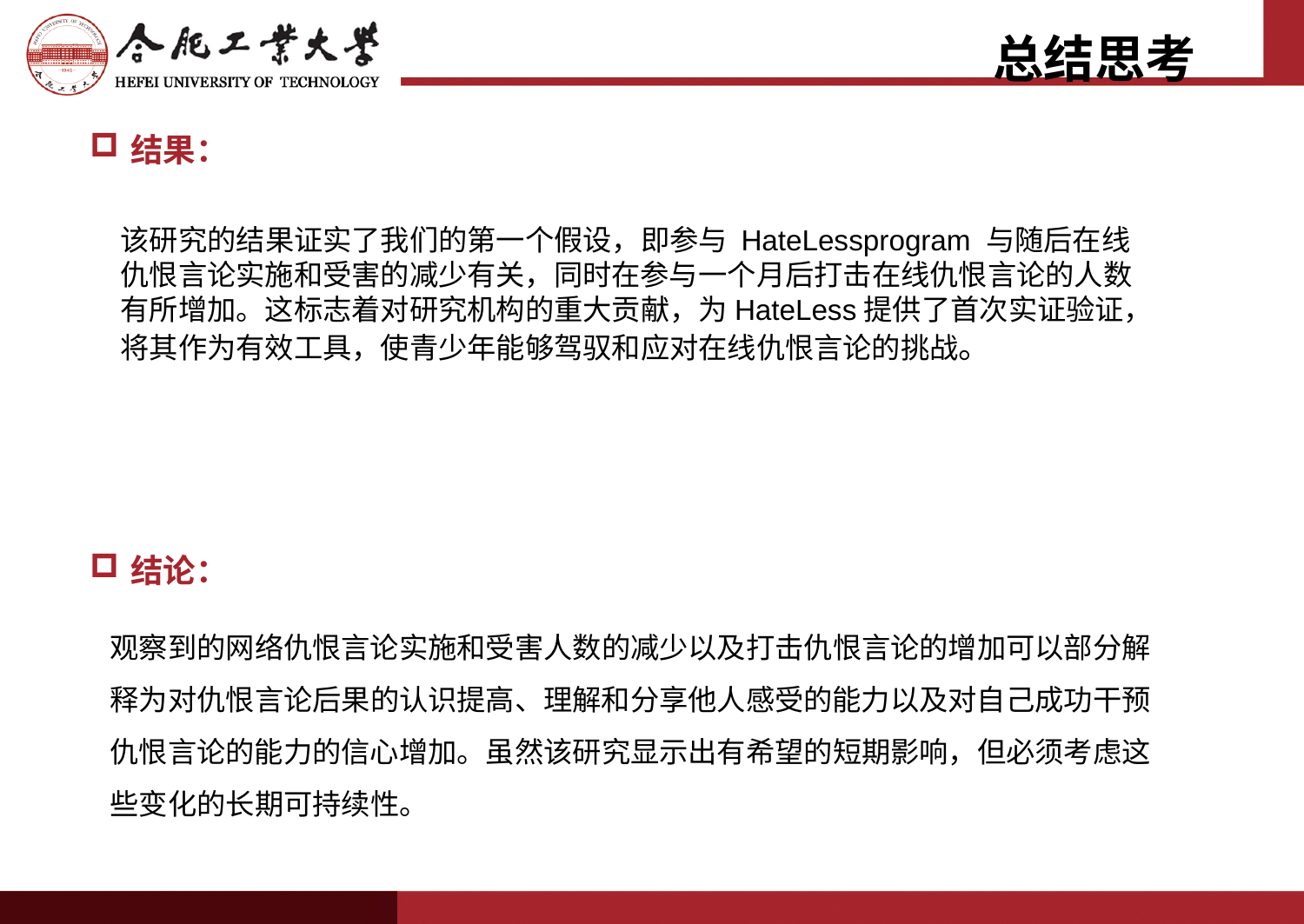

总结思考
结果：
该研究的结果证实了我们的第一个假设，即参与 HateLessprogram 与随后在线仇恨言论实施和受害的减少有关，同时在参与一个月后打击在线仇恨言论的人数有所增加。这标志着对研究机构的重大贡献，为HateLess提供了首次实证验证，将其作为有效工具，使青少年能够驾驭和应对在线仇恨言论的挑战。
结论：
观察到的网络仇恨言论实施和受害人数的减少以及打击仇恨言论的增加可以部分解释为对仇恨言论后果的认识提高、理解和分享他人感受的能力以及对自己成功干预仇恨言论的能力的信心增加。虽然该研究显示出有希望的短期影响，但必须考虑这些变化的长期可持续性。